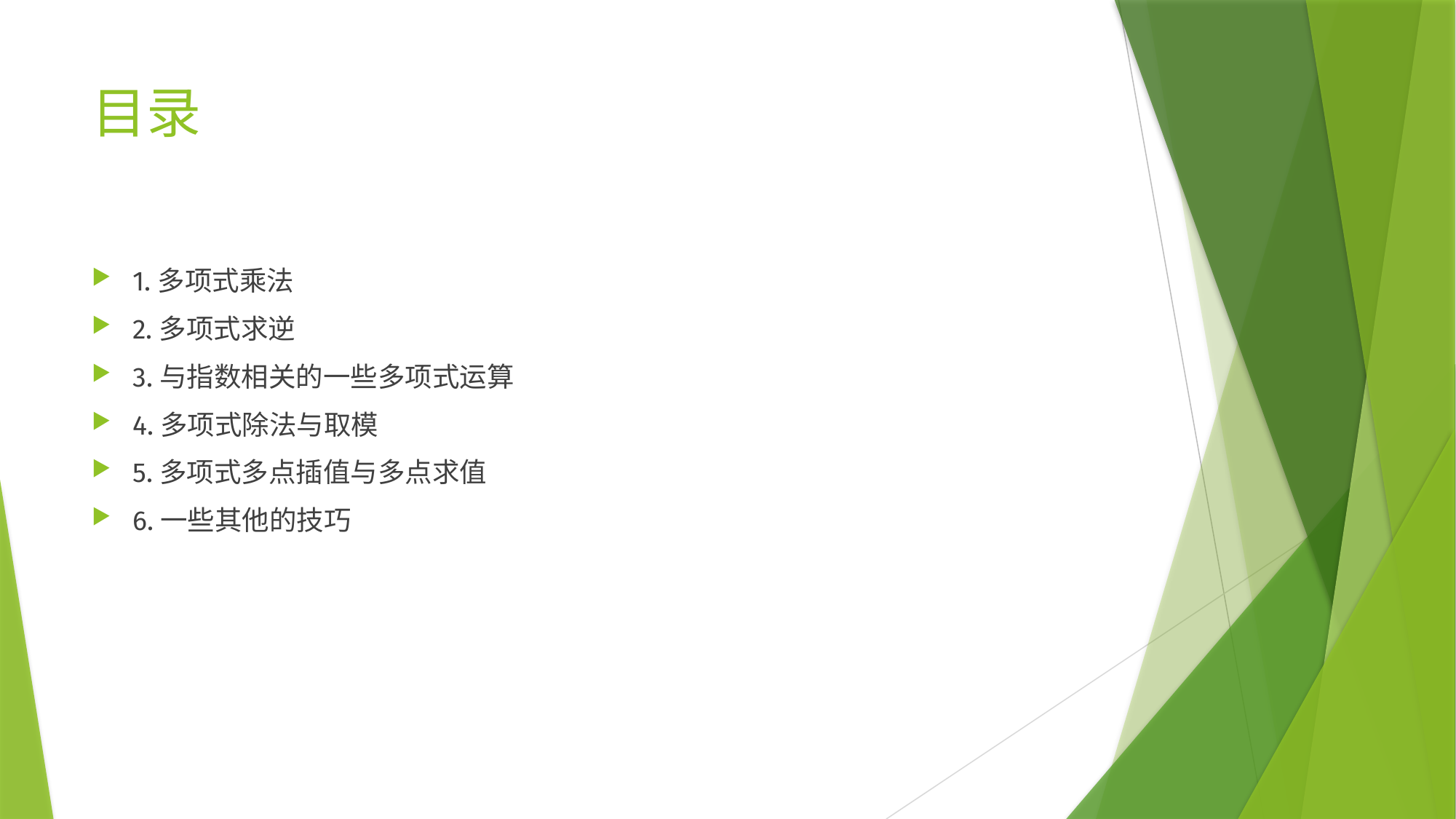

# 目录
1.多项式乘法
2.多项式求逆
3.与指数相关的一些多项式运算
4.多项式除法与取模
5.多项式多点插值与多点求值
6.一些其他的技巧